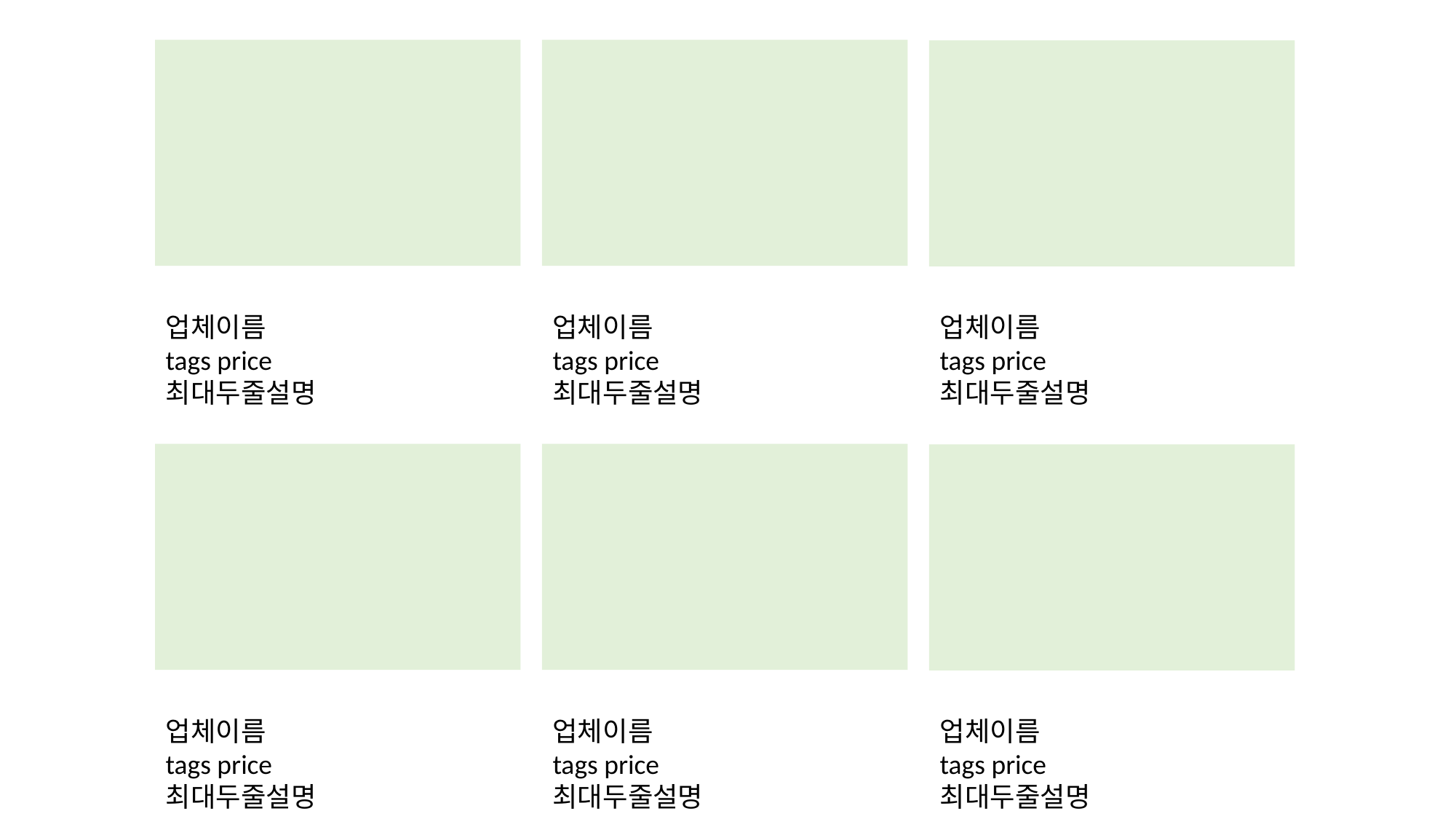

업체이름
tags price
최대두줄설명
업체이름
tags price
최대두줄설명
업체이름
tags price
최대두줄설명

업체이름
tags price
최대두줄설명
업체이름
tags price
최대두줄설명
업체이름
tags price
최대두줄설명